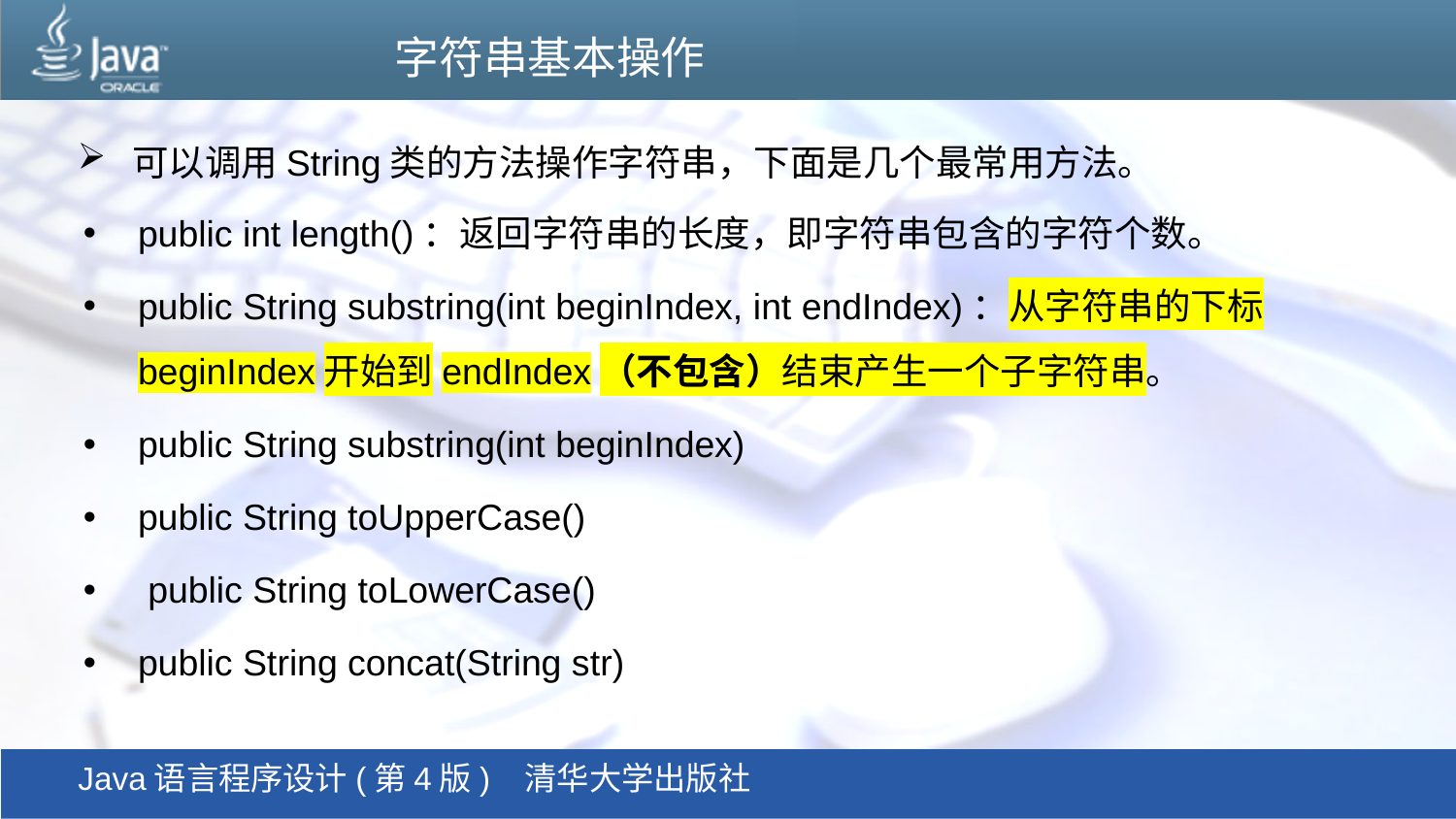

# 字符串基本操作
可以调用String类的方法操作字符串，下面是几个最常用方法。
public int length()：返回字符串的长度，即字符串包含的字符个数。
public String substring(int beginIndex, int endIndex)：从字符串的下标beginIndex开始到endIndex（不包含）结束产生一个子字符串。
public String substring(int beginIndex)
public String toUpperCase()
 public String toLowerCase()
public String concat(String str)